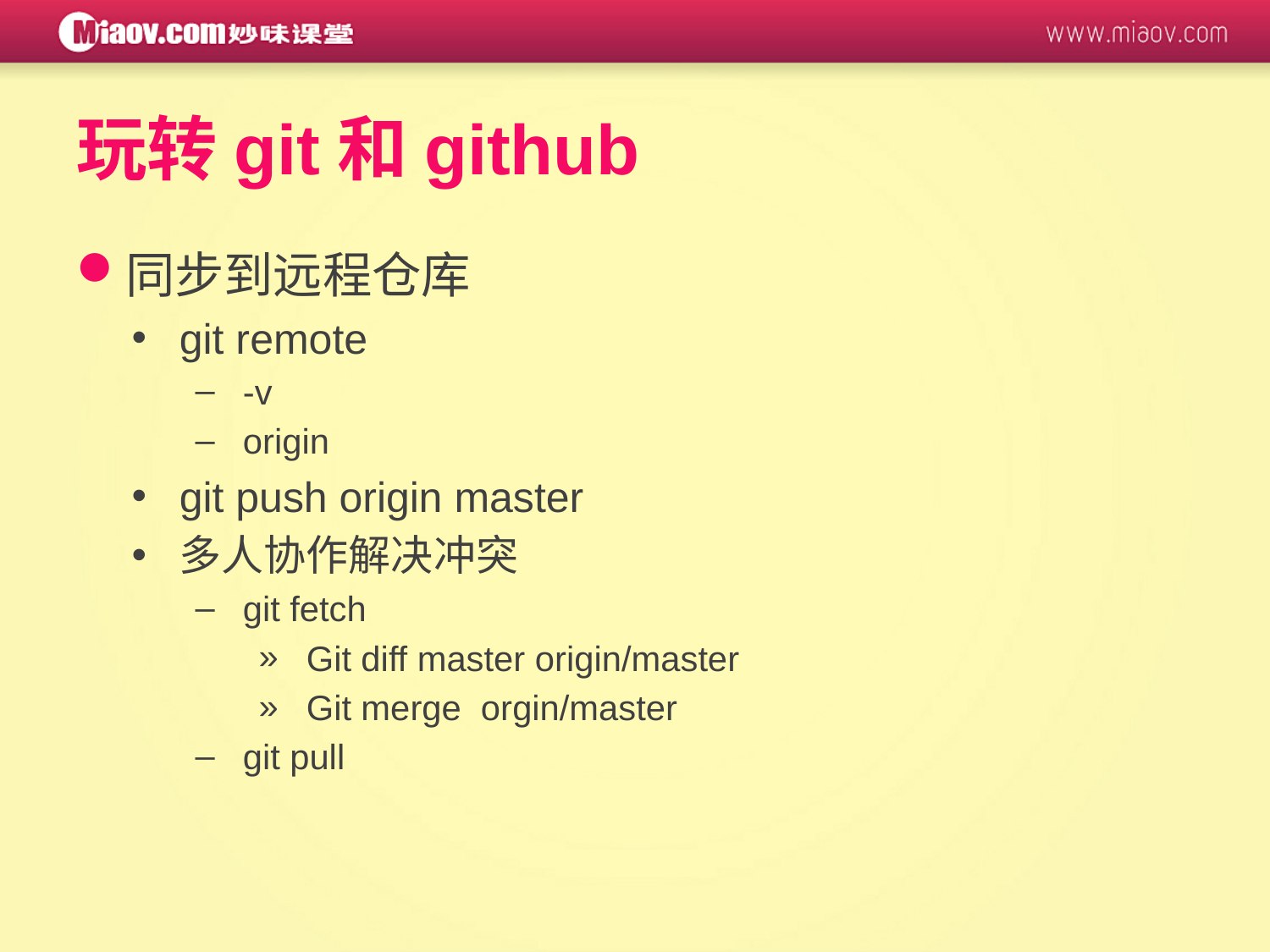

# 玩转git和github
同步到远程仓库
git remote
-v
origin
git push origin master
多人协作解决冲突
git fetch
Git diff master origin/master
Git merge  orgin/master
git pull